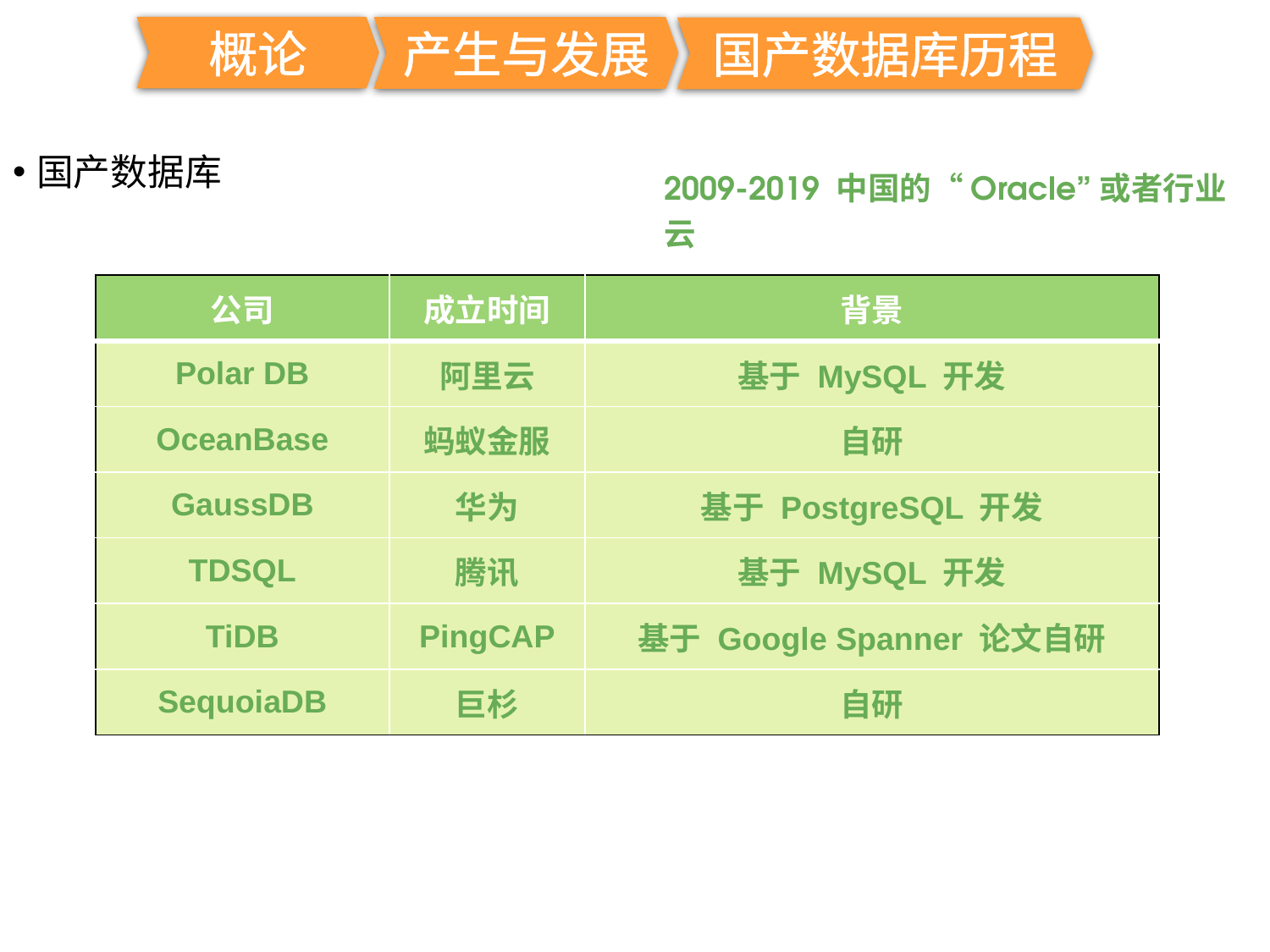

概论
产生与发展
国产数据库历程
国产数据库
2009-2019 中国的“Oracle”或者行业云
| 公司 | 成立时间 | 背景 |
| --- | --- | --- |
| Polar DB | 阿里云 | 基于 MySQL 开发 |
| OceanBase | 蚂蚁金服 | 自研 |
| GaussDB | 华为 | 基于 PostgreSQL 开发 |
| TDSQL | 腾讯 | 基于 MySQL 开发 |
| TiDB | PingCAP | 基于 Google Spanner 论文自研 |
| SequoiaDB | 巨杉 | 自研 |